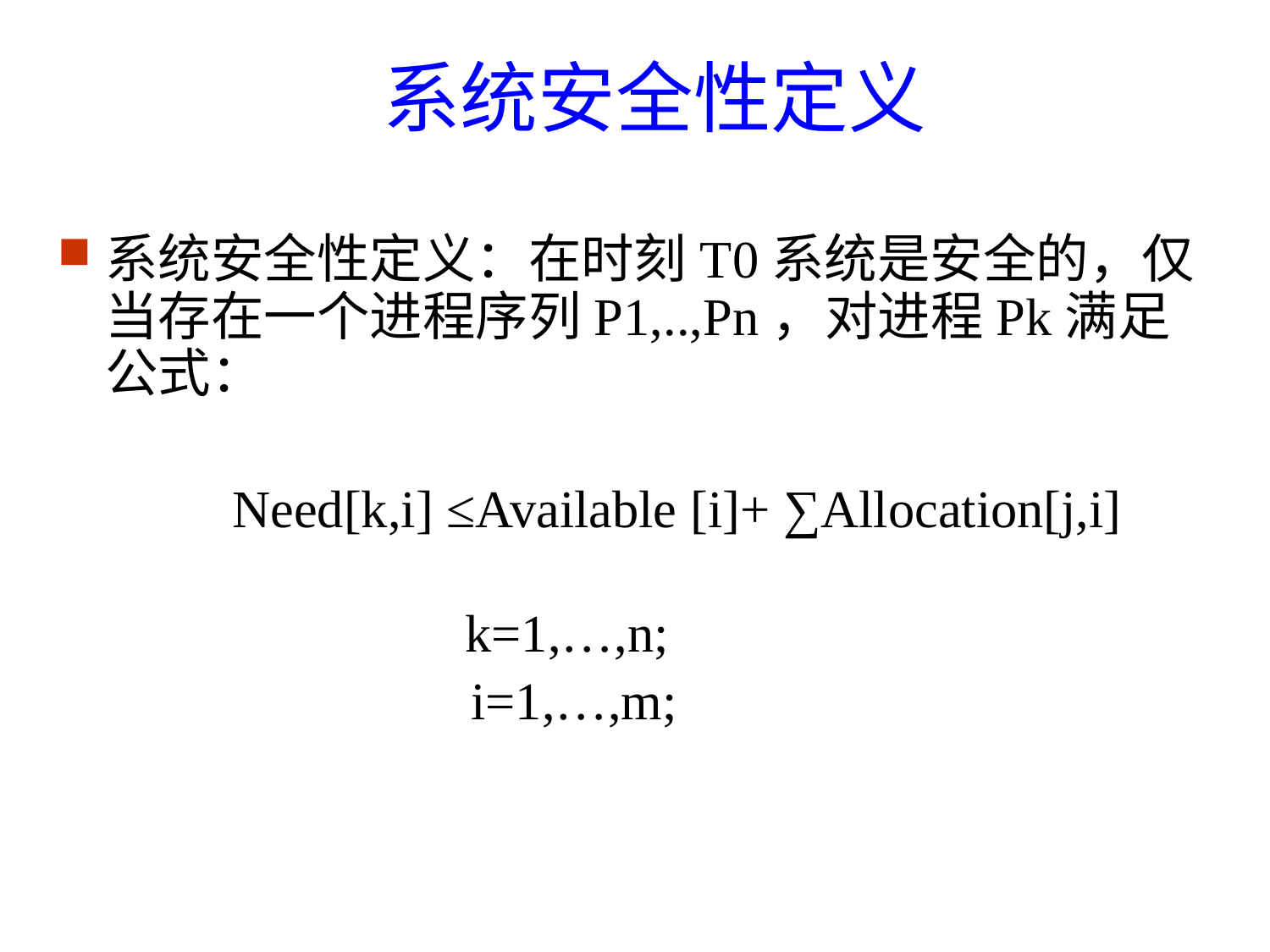

系统安全性定义
系统安全性定义：在时刻T0系统是安全的，仅当存在一个进程序列P1,..,Pn，对进程Pk满足公式：

		Need[k,i] ≤Available [i]+ ∑Allocation[j,i]
	                           k=1,…,n;
                               i=1,…,m;